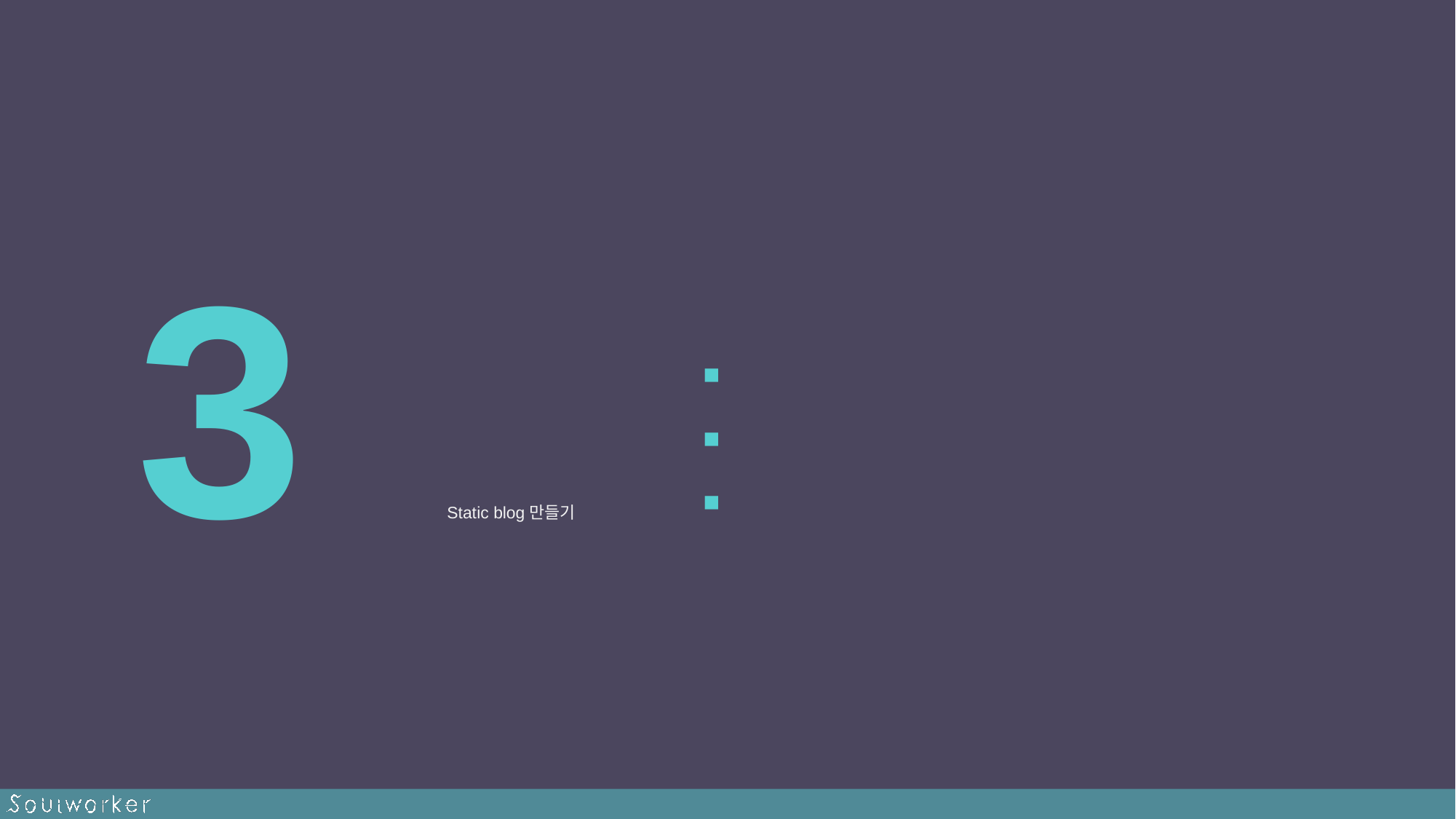

3
Naver blog 수식
image
Tex plugin(Mathjax vs Kaktex)
Github blog
Static blog만들기